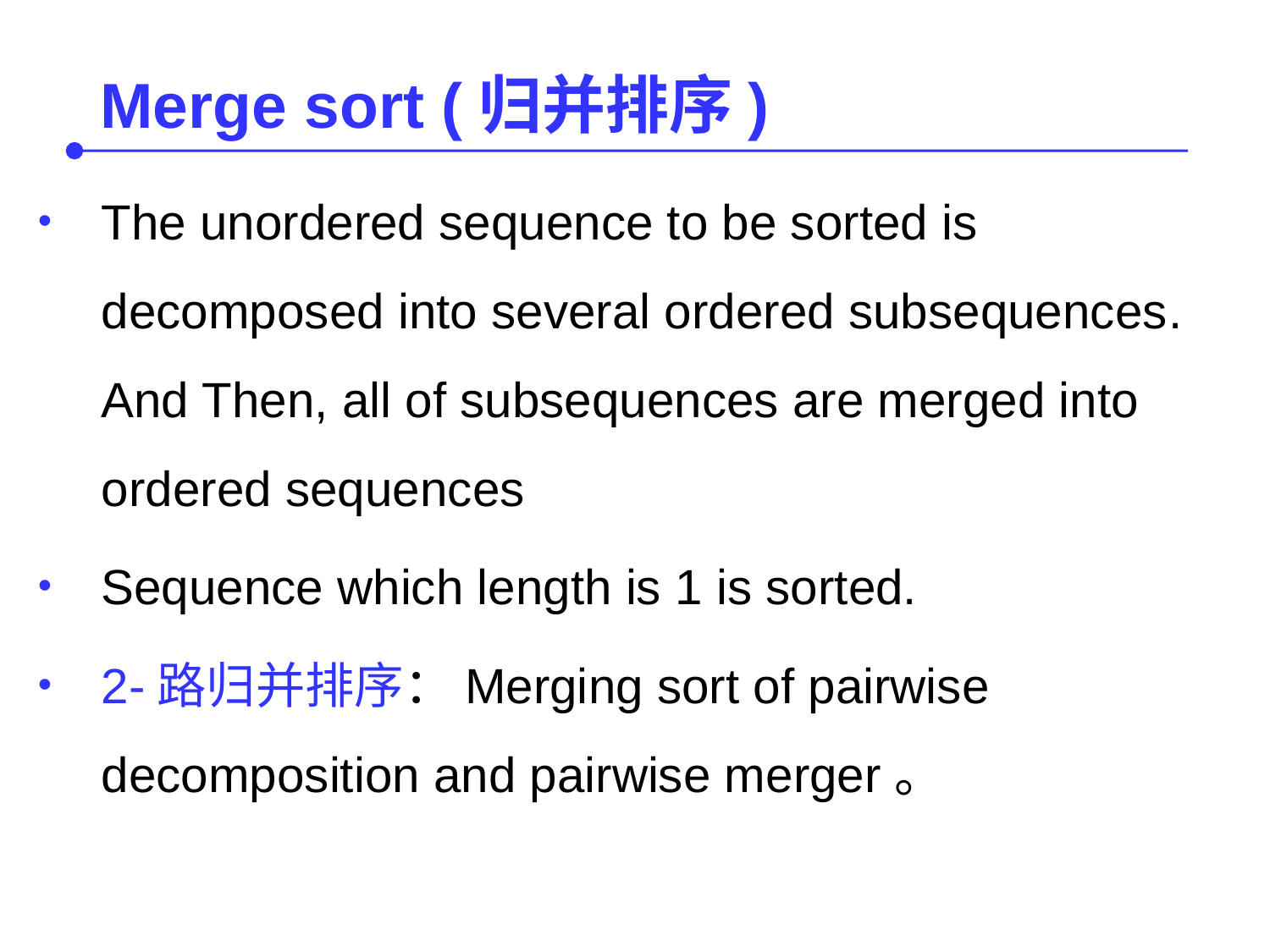

Merge sort (归并排序)
The unordered sequence to be sorted is decomposed into several ordered subsequences. And Then, all of subsequences are merged into ordered sequences
Sequence which length is 1 is sorted.
2-路归并排序：Merging sort of pairwise decomposition and pairwise merger。

21